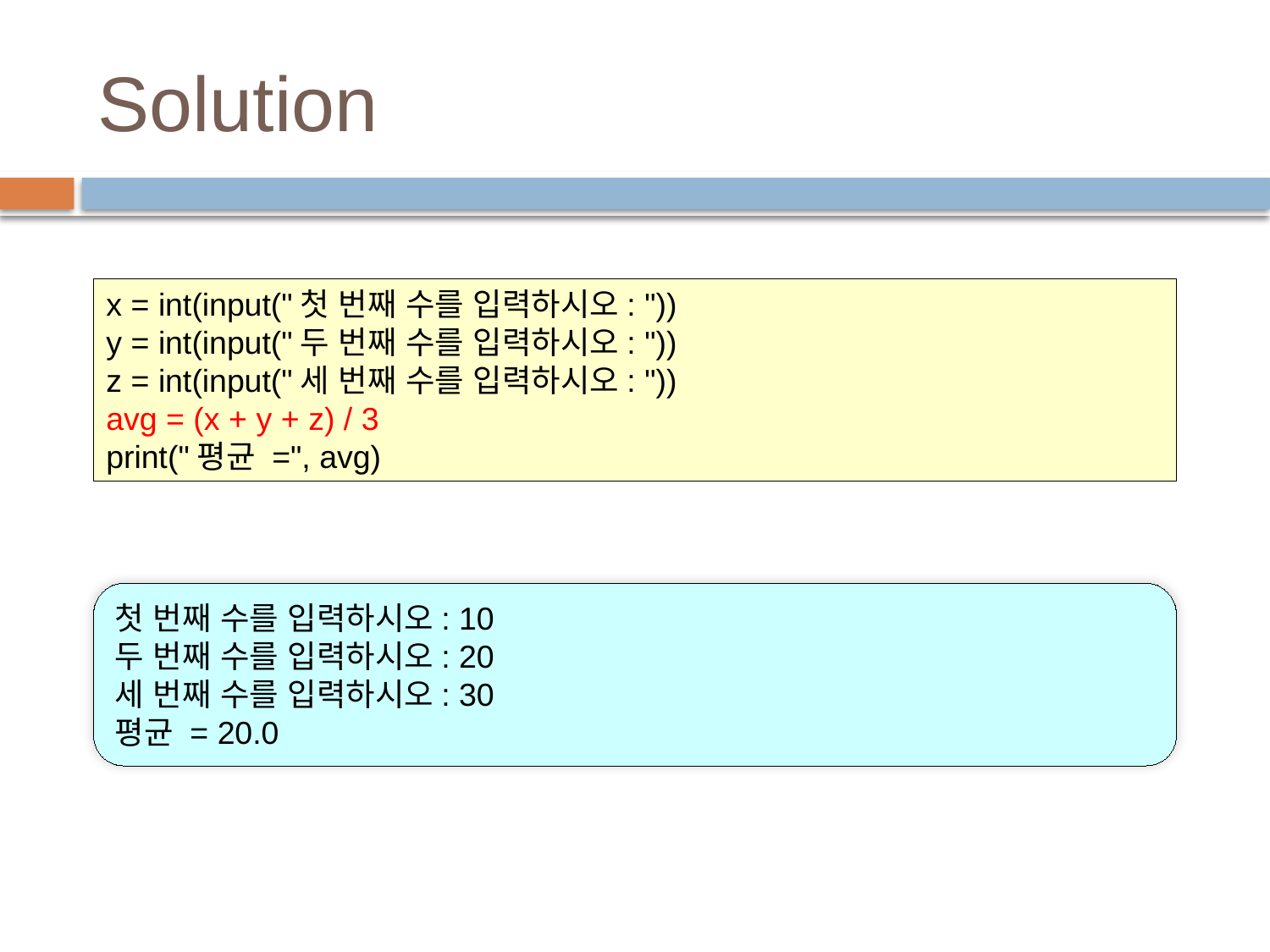

# Solution
x = int(input("첫 번째 수를 입력하시오: "))
y = int(input("두 번째 수를 입력하시오: "))
z = int(input("세 번째 수를 입력하시오: "))
avg = (x + y + z) / 3
print("평균 =", avg)
첫 번째 수를 입력하시오: 10
두 번째 수를 입력하시오: 20
세 번째 수를 입력하시오: 30
평균 = 20.0